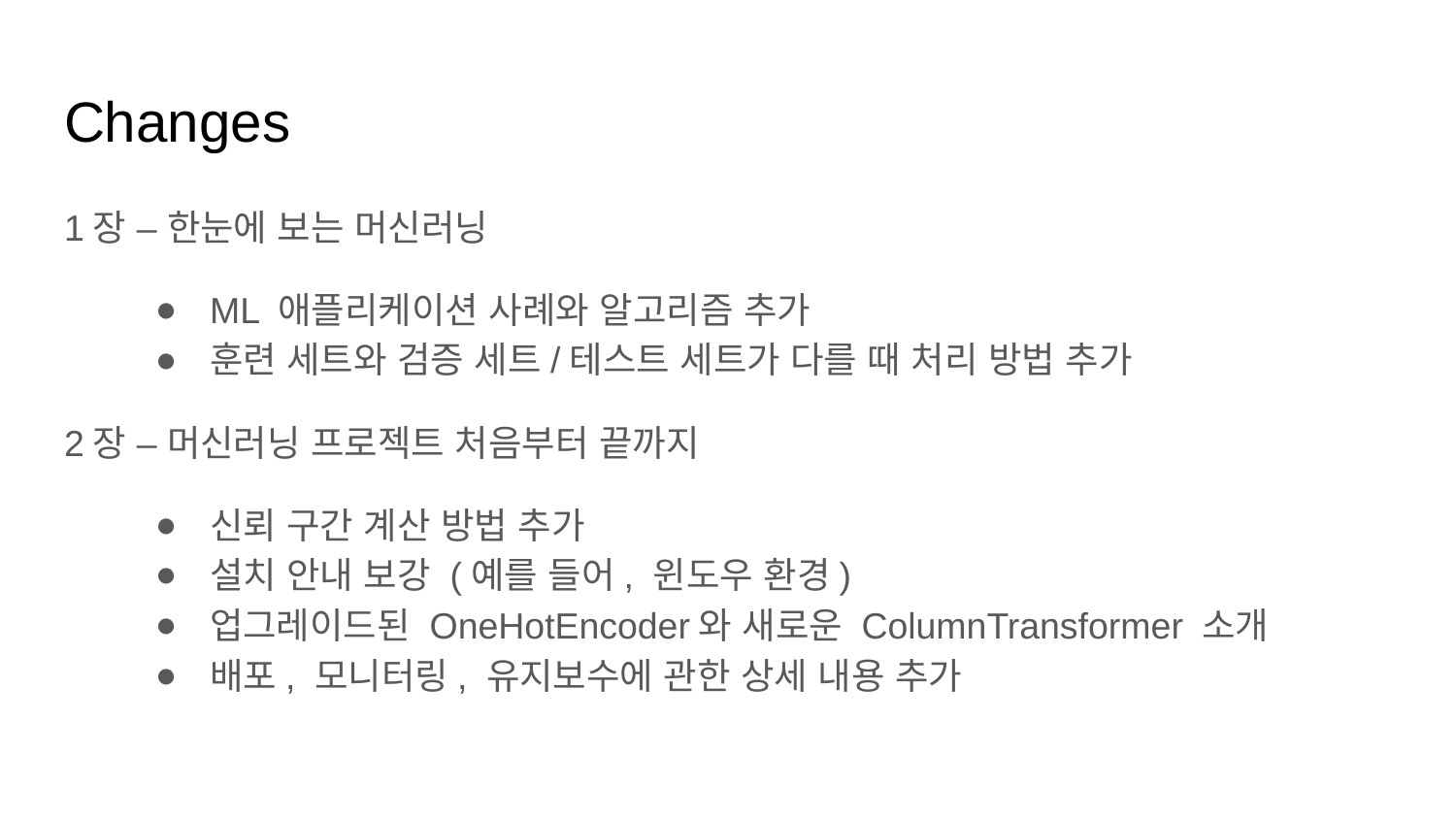

# Changes
1장 – 한눈에 보는 머신러닝
ML 애플리케이션 사례와 알고리즘 추가
훈련 세트와 검증 세트/테스트 세트가 다를 때 처리 방법 추가
2장 – 머신러닝 프로젝트 처음부터 끝까지
신뢰 구간 계산 방법 추가
설치 안내 보강 (예를 들어, 윈도우 환경)
업그레이드된 OneHotEncoder와 새로운 ColumnTransformer 소개
배포, 모니터링, 유지보수에 관한 상세 내용 추가